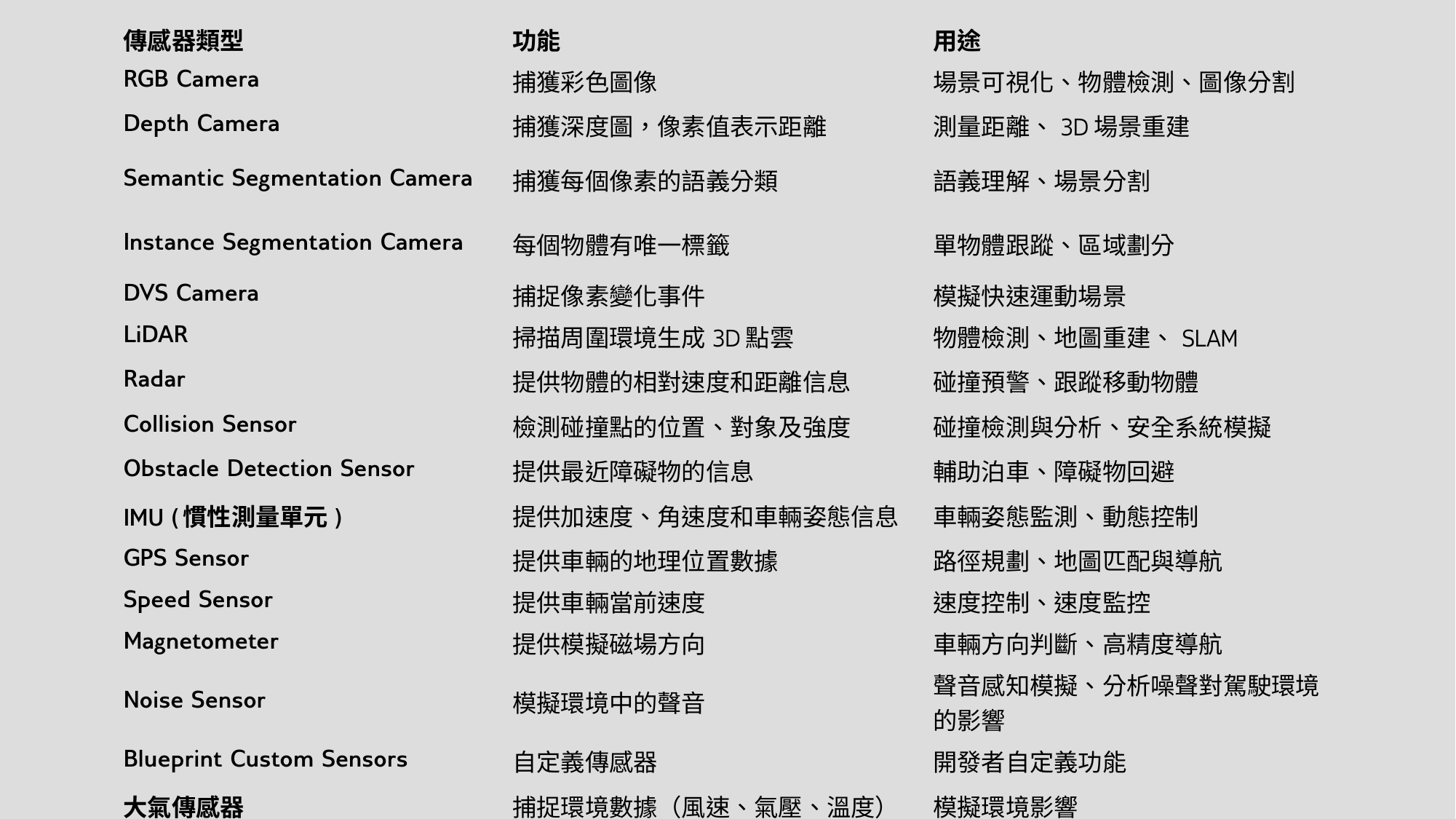

| 傳感器類型 | 功能 | 用途 |
| --- | --- | --- |
| RGB Camera | 捕獲彩色圖像 | 場景可視化、物體檢測、圖像分割 |
| Depth Camera | 捕獲深度圖，像素值表示距離 | 測量距離、3D場景重建 |
| Semantic Segmentation Camera | 捕獲每個像素的語義分類 | 語義理解、場景分割 |
| Instance Segmentation Camera | 每個物體有唯一標籤 | 單物體跟蹤、區域劃分 |
| DVS Camera | 捕捉像素變化事件 | 模擬快速運動場景 |
| LiDAR | 掃描周圍環境生成3D點雲 | 物體檢測、地圖重建、SLAM |
| Radar | 提供物體的相對速度和距離信息 | 碰撞預警、跟蹤移動物體 |
| Collision Sensor | 檢測碰撞點的位置、對象及強度 | 碰撞檢測與分析、安全系統模擬 |
| Obstacle Detection Sensor | 提供最近障礙物的信息 | 輔助泊車、障礙物回避 |
| IMU (慣性測量單元) | 提供加速度、角速度和車輛姿態信息 | 車輛姿態監測、動態控制 |
| GPS Sensor | 提供車輛的地理位置數據 | 路徑規劃、地圖匹配與導航 |
| Speed Sensor | 提供車輛當前速度 | 速度控制、速度監控 |
| Magnetometer | 提供模擬磁場方向 | 車輛方向判斷、高精度導航 |
| Noise Sensor | 模擬環境中的聲音 | 聲音感知模擬、分析噪聲對駕駛環境的影響 |
| Blueprint Custom Sensors | 自定義傳感器 | 開發者自定義功能 |
| 大氣傳感器 | 捕捉環境數據（風速、氣壓、溫度） | 模擬環境影響 |